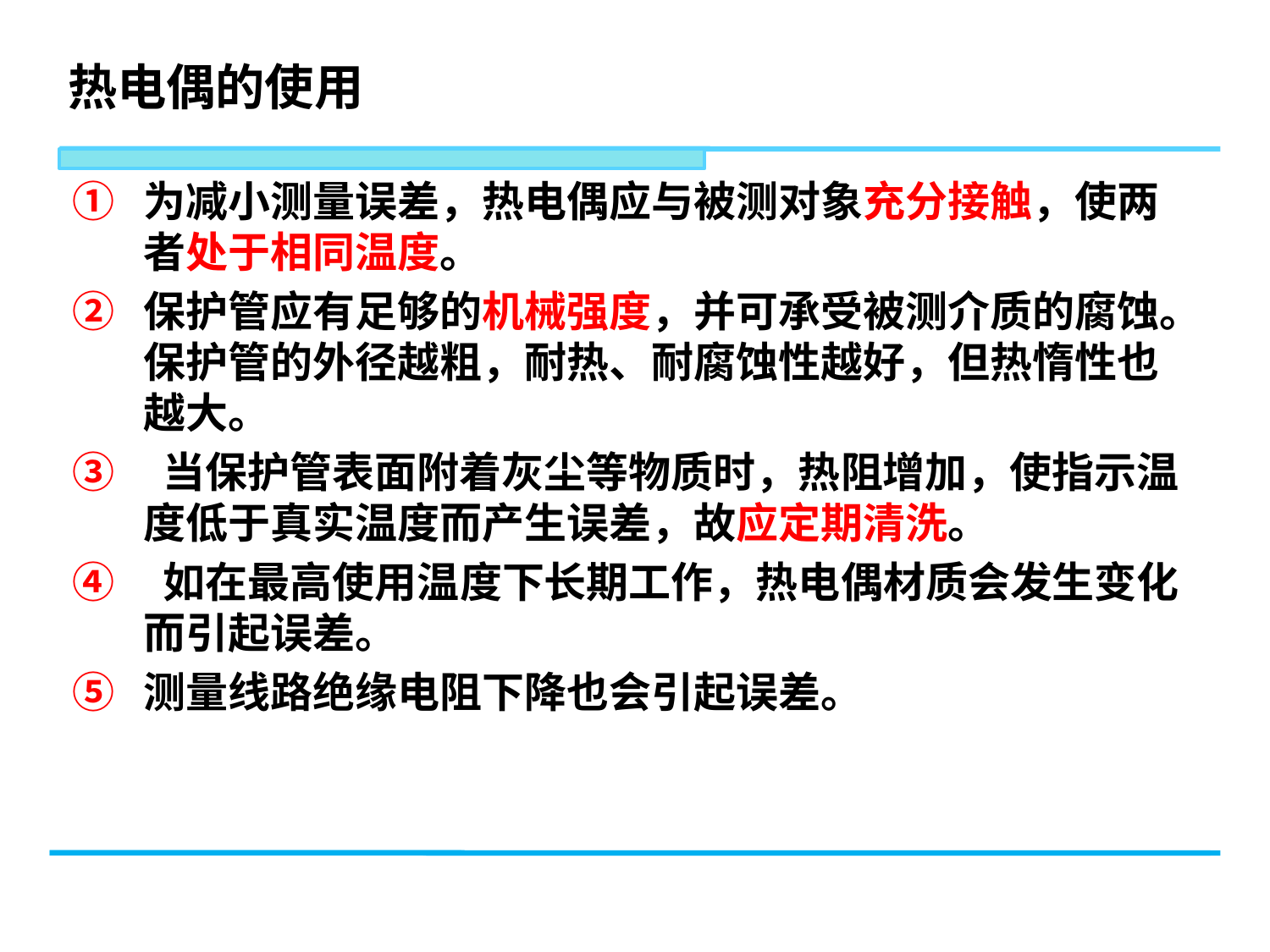

# 热电偶的使用
为减小测量误差，热电偶应与被测对象充分接触，使两者处于相同温度。
保护管应有足够的机械强度，并可承受被测介质的腐蚀。保护管的外径越粗，耐热、耐腐蚀性越好，但热惰性也越大。
 当保护管表面附着灰尘等物质时，热阻增加，使指示温度低于真实温度而产生误差，故应定期清洗。
 如在最高使用温度下长期工作，热电偶材质会发生变化而引起误差。
测量线路绝缘电阻下降也会引起误差。